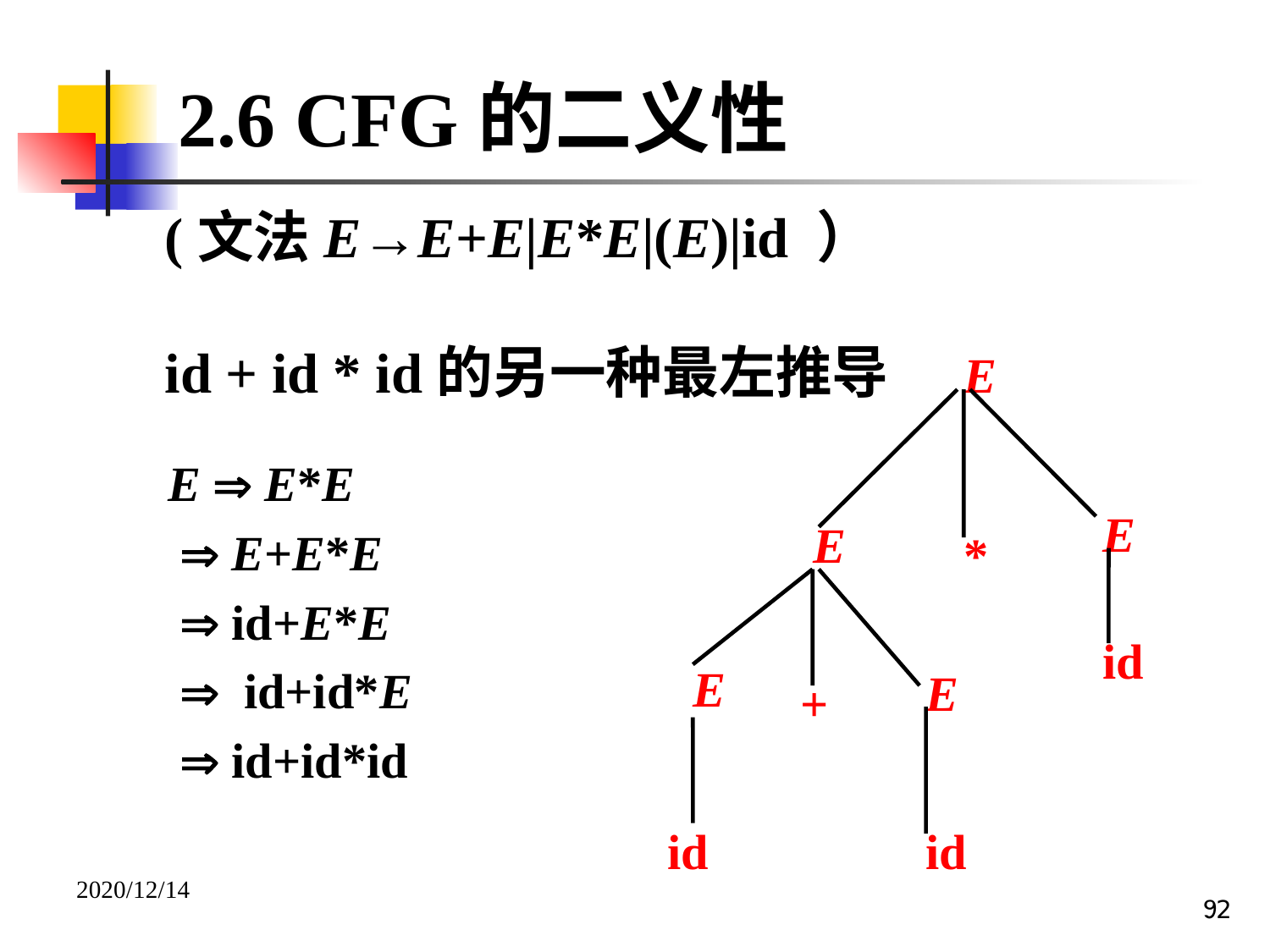

2.6 CFG的二义性
(文法E→E+E|E*E|(E)|id ）

id + id * id的另一种最左推导
E
E
E
*
id
E
E
+
id
id

E ⇒ E*E
 ⇒ E+E*E
 ⇒ id+E*E
 ⇒  id+id*E
 ⇒ id+id*id
92
2020/12/14